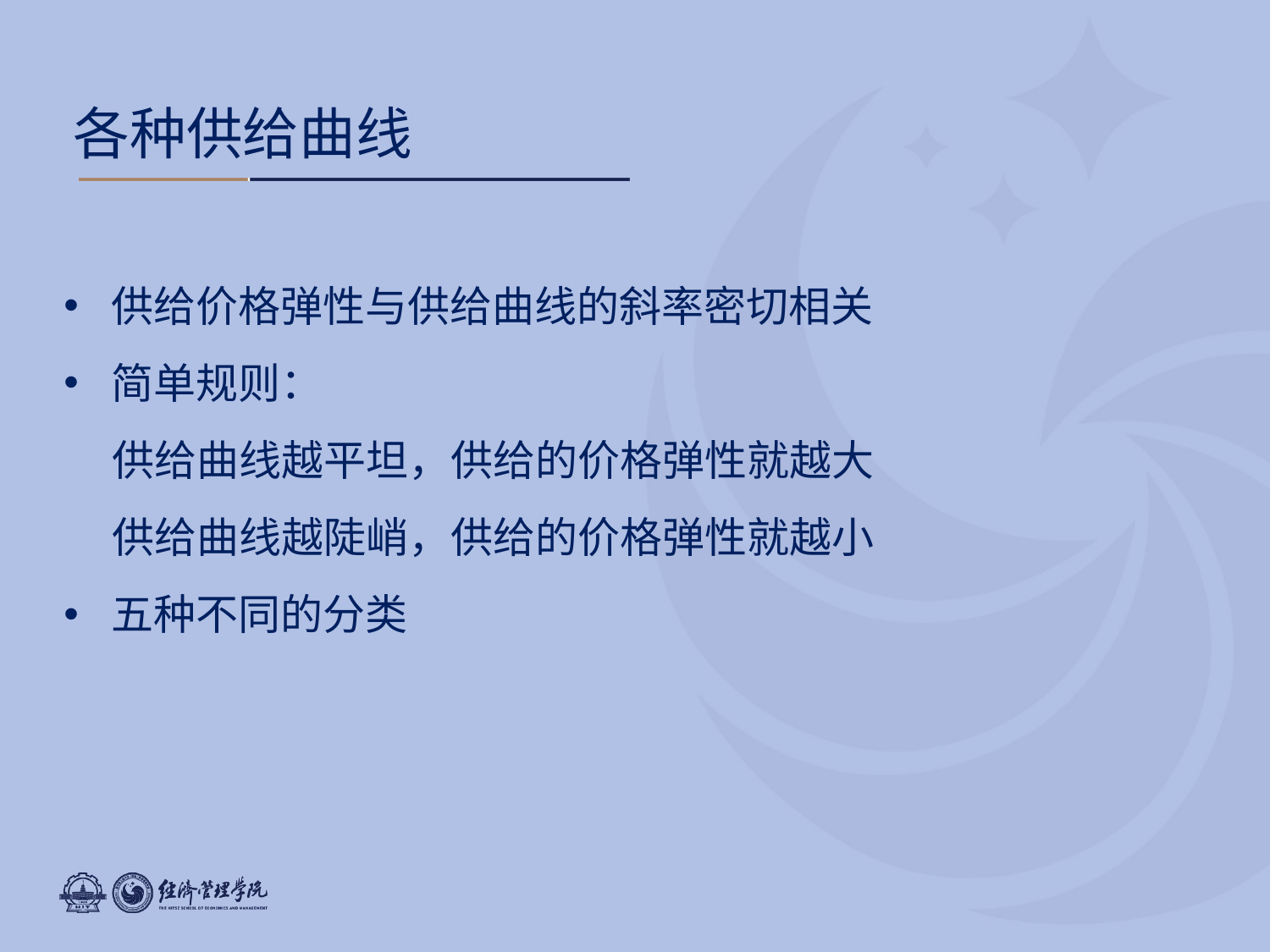

0
各种供给曲线
供给价格弹性与供给曲线的斜率密切相关
简单规则：
    供给曲线越平坦，供给的价格弹性就越大
    供给曲线越陡峭，供给的价格弹性就越小
五种不同的分类